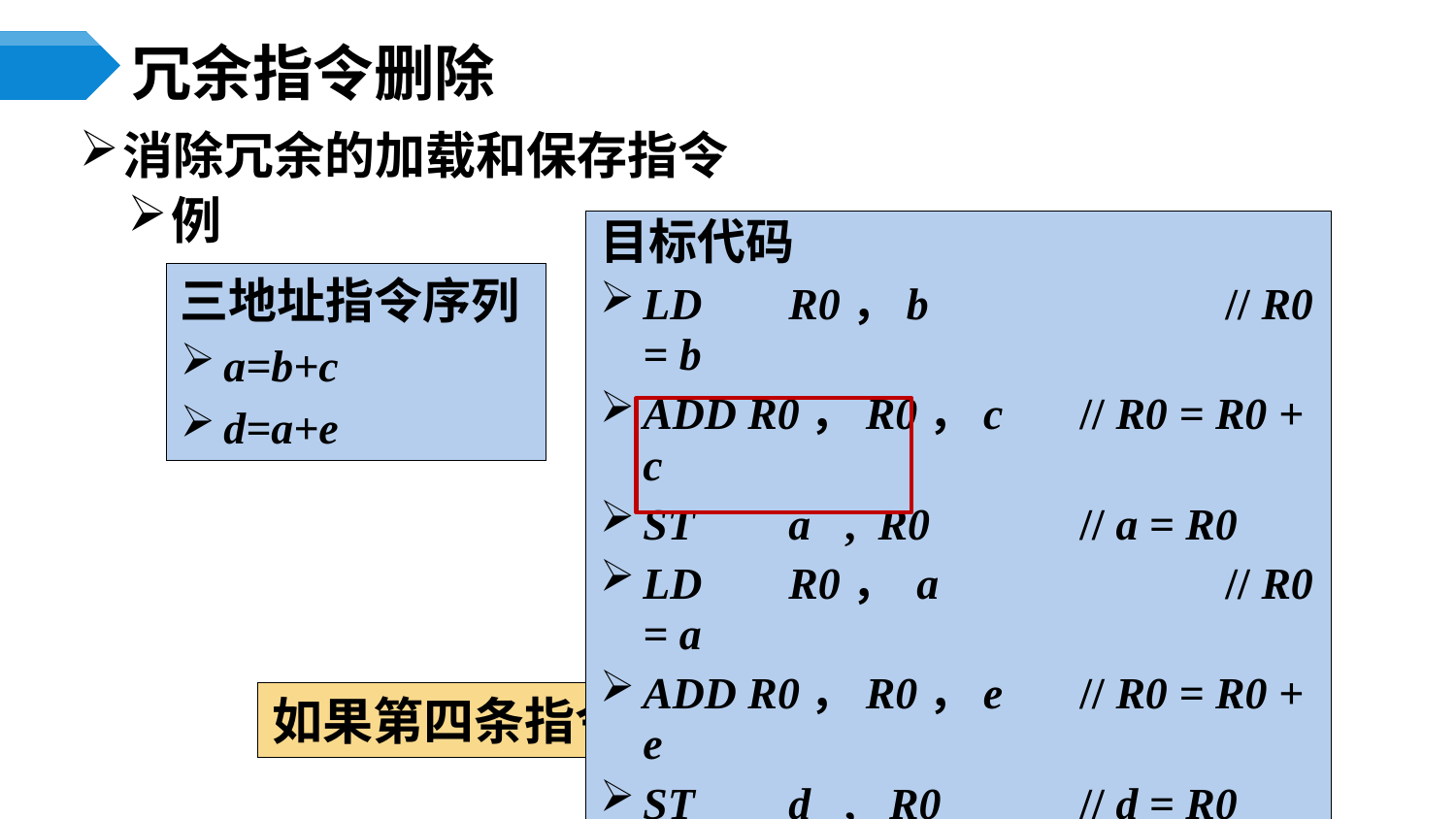

# 冗余指令删除
消除冗余的加载和保存指令
例

目标代码
LD 	R0，b 		// R0 = b
ADD R0，R0，c 	// R0 = R0 + c
ST 	a   ,  R0 	// a = R0
LD 	R0， a 		// R0 = a
ADD R0，R0，e 	// R0 = R0 + e
ST 	d   ,   R0 	// d = R0
三地址指令序列
a=b+c
d=a+e

如果第四条指令有标号，则不可以删除